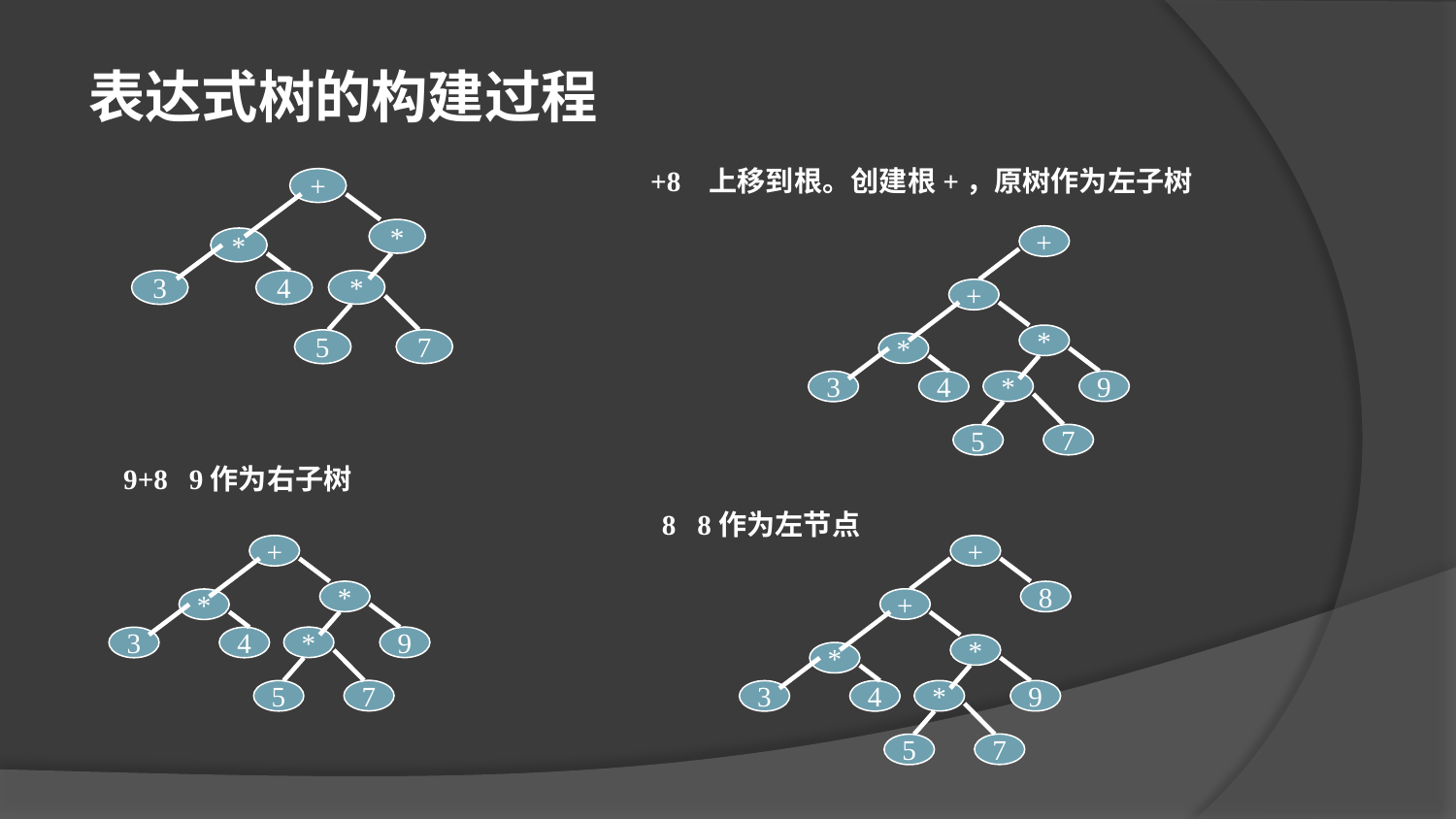

表达式树的构建过程
+8   上移到根。创建根+，原树作为左子树
+

*
*

*
3
4

7
5
+

+

*
*

*
9
3
4

7
5
9+8   9作为右子树
8   8作为左节点
+

*
*

*
9
3
4

7
5
+

+

*
*

*
9
3
4

7
5

8
*9+8   创建根*，原树作为左子树
+

*
*

*
3
4

7
5